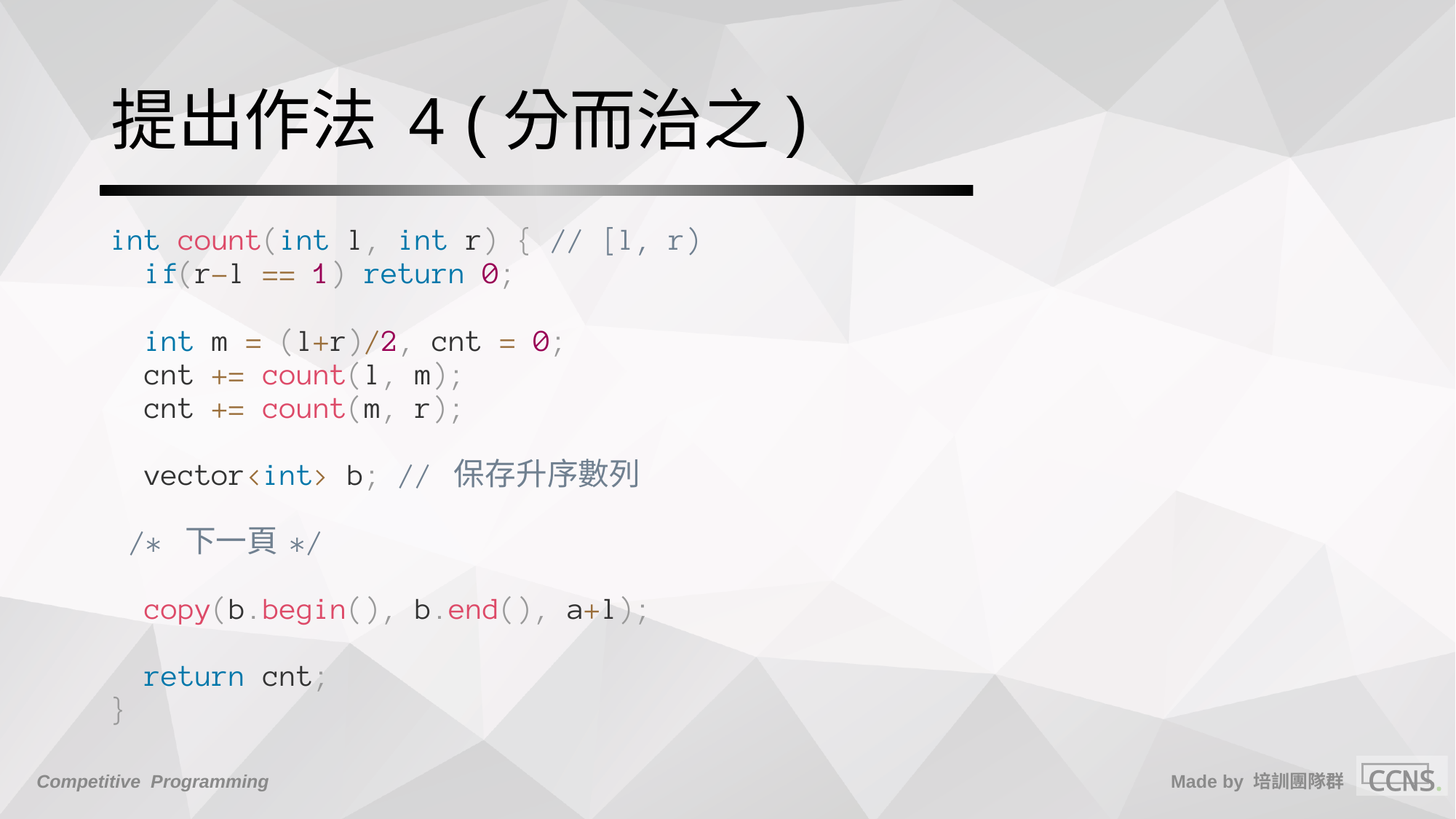

# 提出作法 4 (分而治之)
int count(int l, int r) { // [l, r)
  if(r-l == 1) return 0;
  int m = (l+r)/2, cnt = 0;
  cnt += count(l, m);
  cnt += count(m, r);
  vector<int> b; // 保存升序數列
  /* 下一頁 */
  copy(b.begin(), b.end(), a+l);
  return cnt;
}